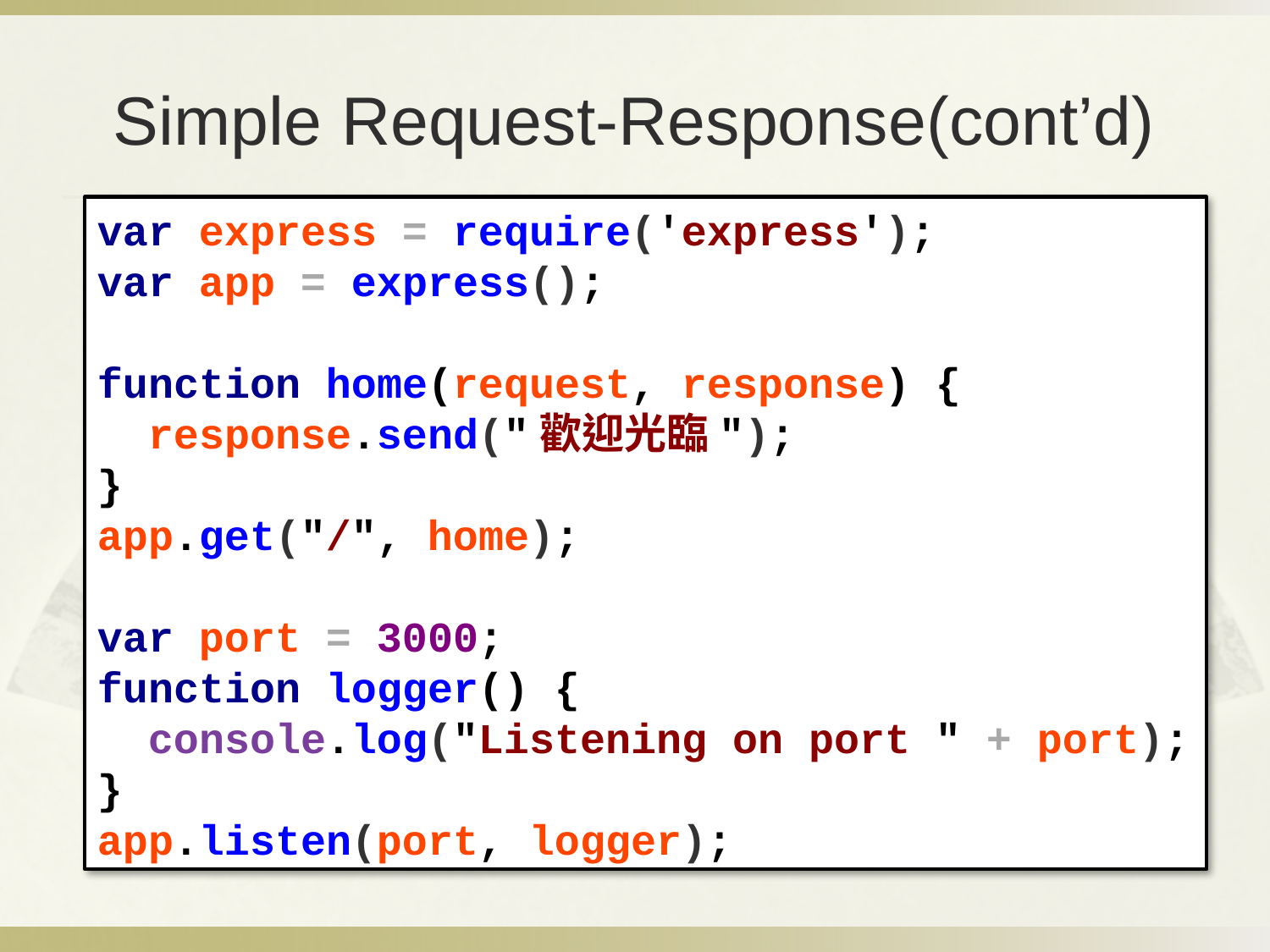

# Simple Request-Response(cont’d)
var express = require('express');
var app = express();
function home(request, response) {
  response.send("歡迎光臨");
}
app.get("/", home);
var port = 3000;
function logger() {
  console.log("Listening on port " + port);
}
app.listen(port, logger);